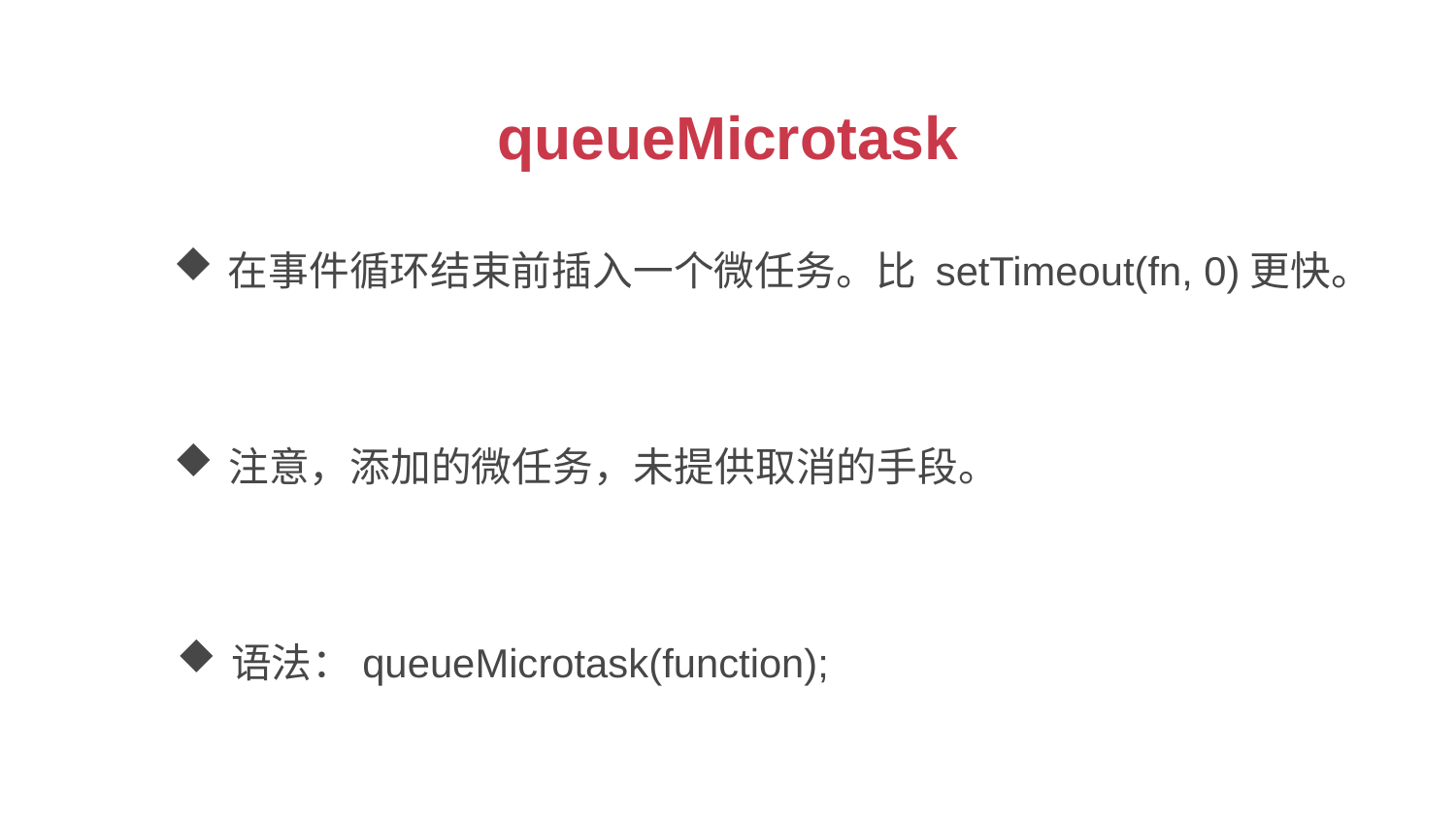

queueMicrotask
在事件循环结束前插入一个微任务。比 setTimeout(fn, 0)更快。
注意，添加的微任务，未提供取消的手段。
语法：queueMicrotask(function);